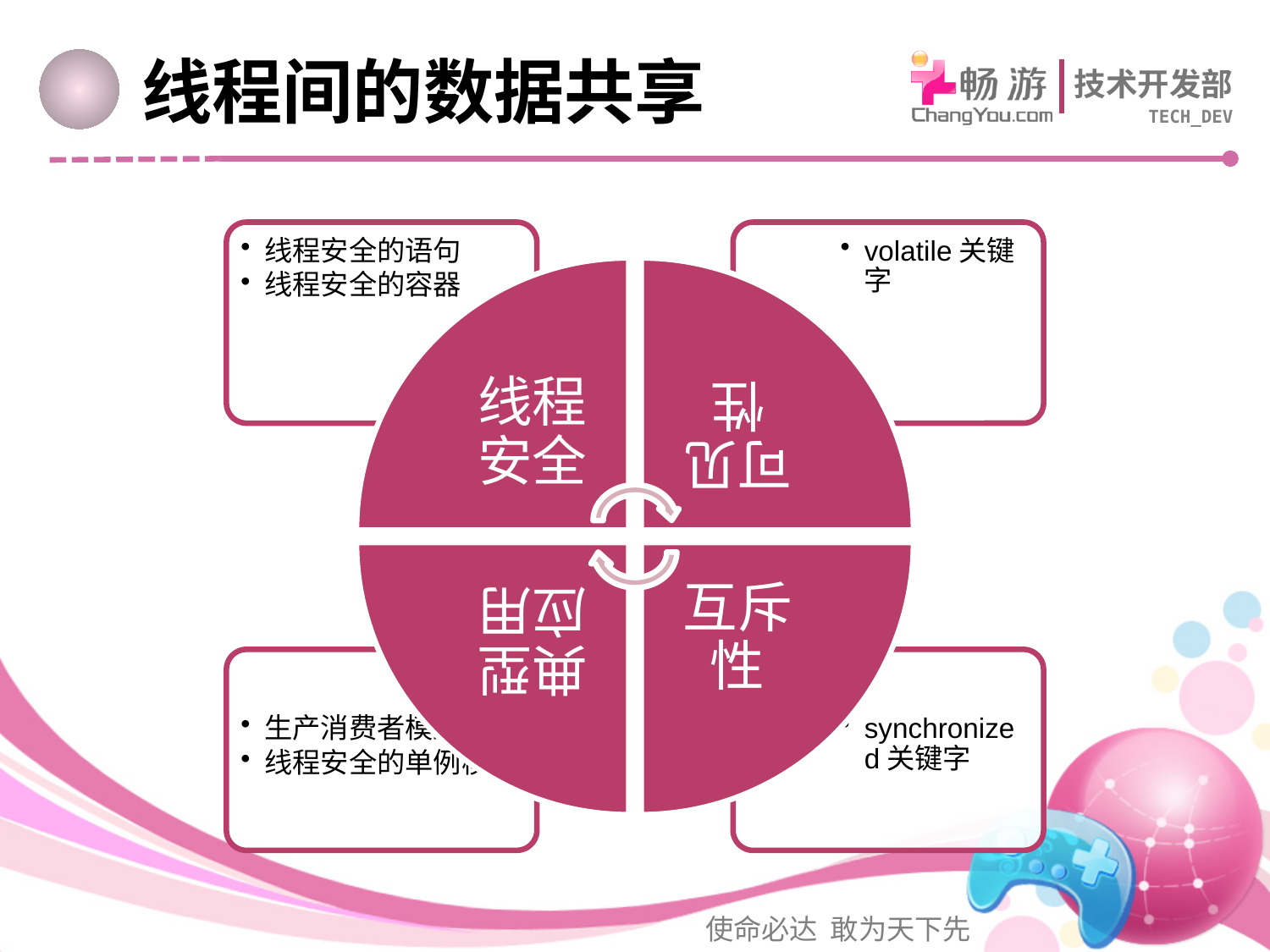

# 线程间的数据共享
synchronized关键字
生产消费者模型
线程安全的单例模式
volatile关键字
线程安全的语句
线程安全的容器
线程安全
可见性
互斥性
典型应用